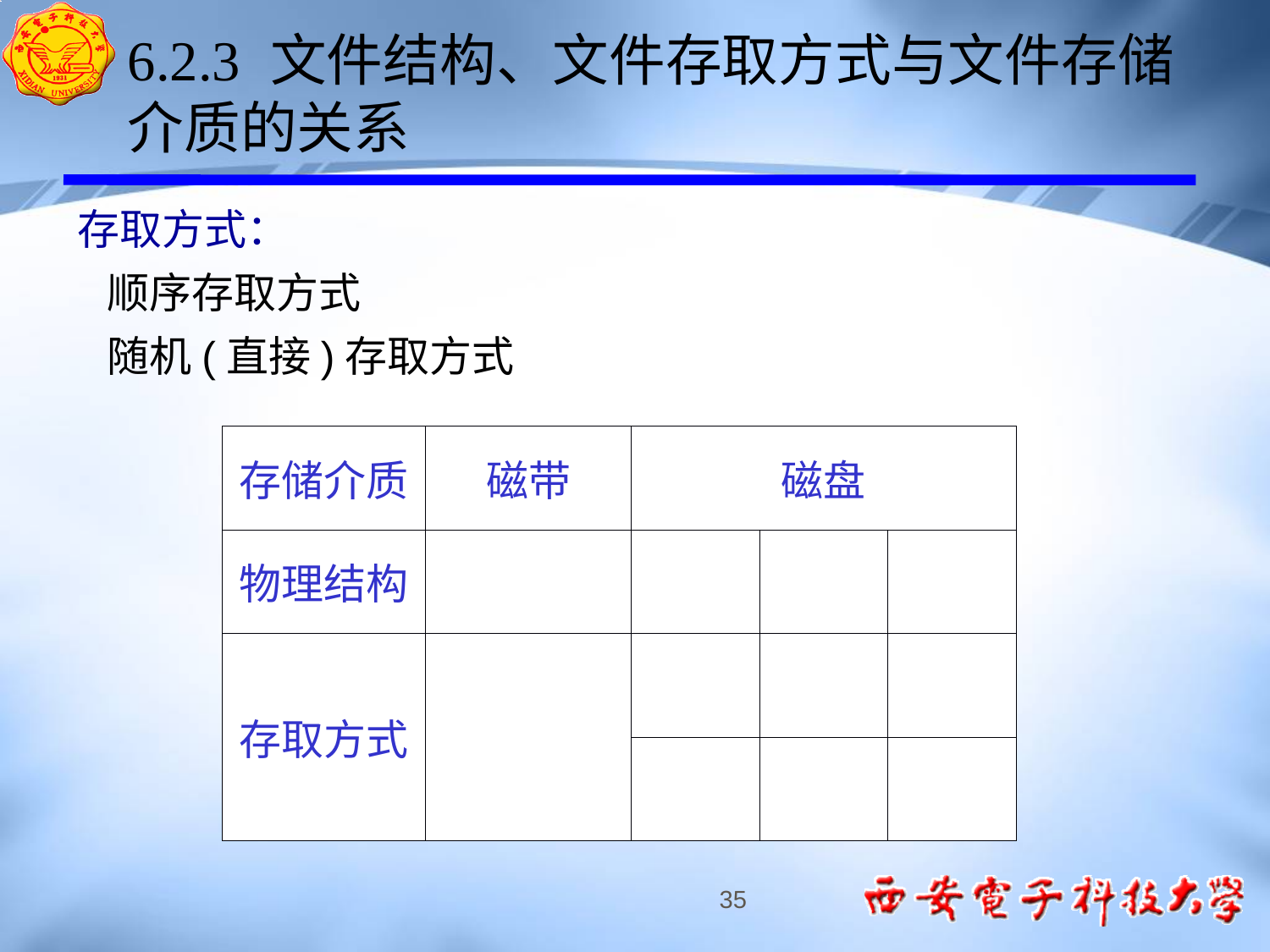

6.2.3 文件结构、文件存取方式与文件存储介质的关系
存取方式：
  顺序存取方式
  随机(直接)存取方式
| 存储介质 | 磁带 | 磁盘 |  |  |
| --- | --- | --- | --- | --- |
| 物理结构 | 连续结构 | 连续 | 链接 | 索引 |
| 存取方式 | 顺序存取 | 顺序 | 顺序 | 顺序 |
|  |  | 随机 | ----- | 随机 |
35